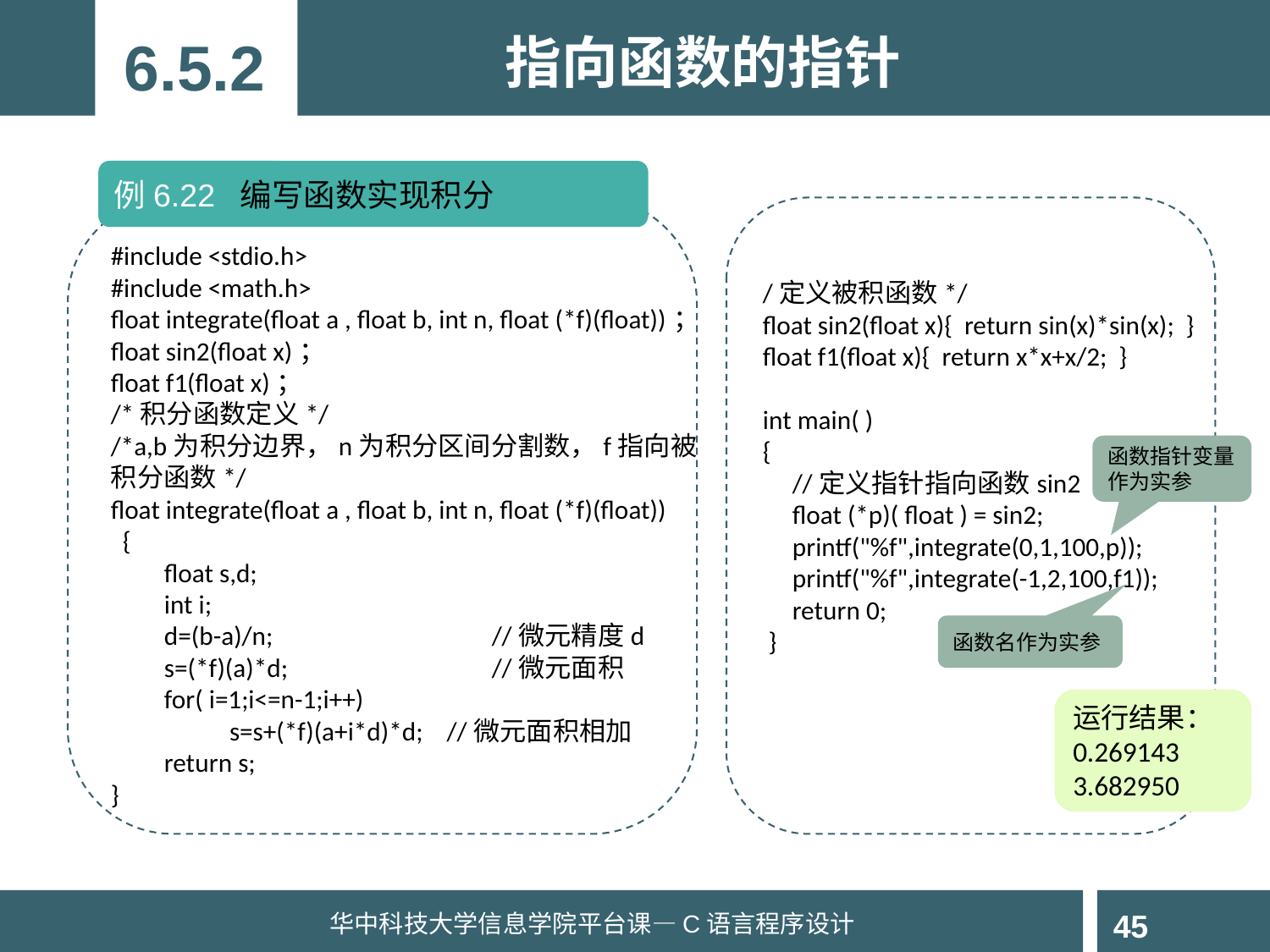

指向函数的指针
6.5.2
例6.22  编写函数实现积分

#include <stdio.h>
#include <math.h>
float integrate(float a , float b, int n, float (*f)(float))；
float sin2(float x)；
float f1(float x)；
/*积分函数定义*/
/*a,b为积分边界，n为积分区间分割数，f指向被积分函数*/
float integrate(float a , float b, int n, float (*f)(float))
  {
         float s,d;
         int i;
         d=(b-a)/n;		//微元精度d
         s=(*f)(a)*d;		//微元面积
         for( i=1;i<=n-1;i++)
                    s=s+(*f)(a+i*d)*d;    //微元面积相加
         return s;
}

/定义被积函数*/
float sin2(float x){  return sin(x)*sin(x);  }
float f1(float x){  return x*x+x/2;  }

int main( )
{
     //定义指针指向函数sin2
     float (*p)( float ) = sin2;
     printf("%f",integrate(0,1,100,p));
     printf("%f",integrate(-1,2,100,f1));
     return 0;
 }
函数指针变量作为实参
函数名作为实参
运行结果：
0.269143
3.682950